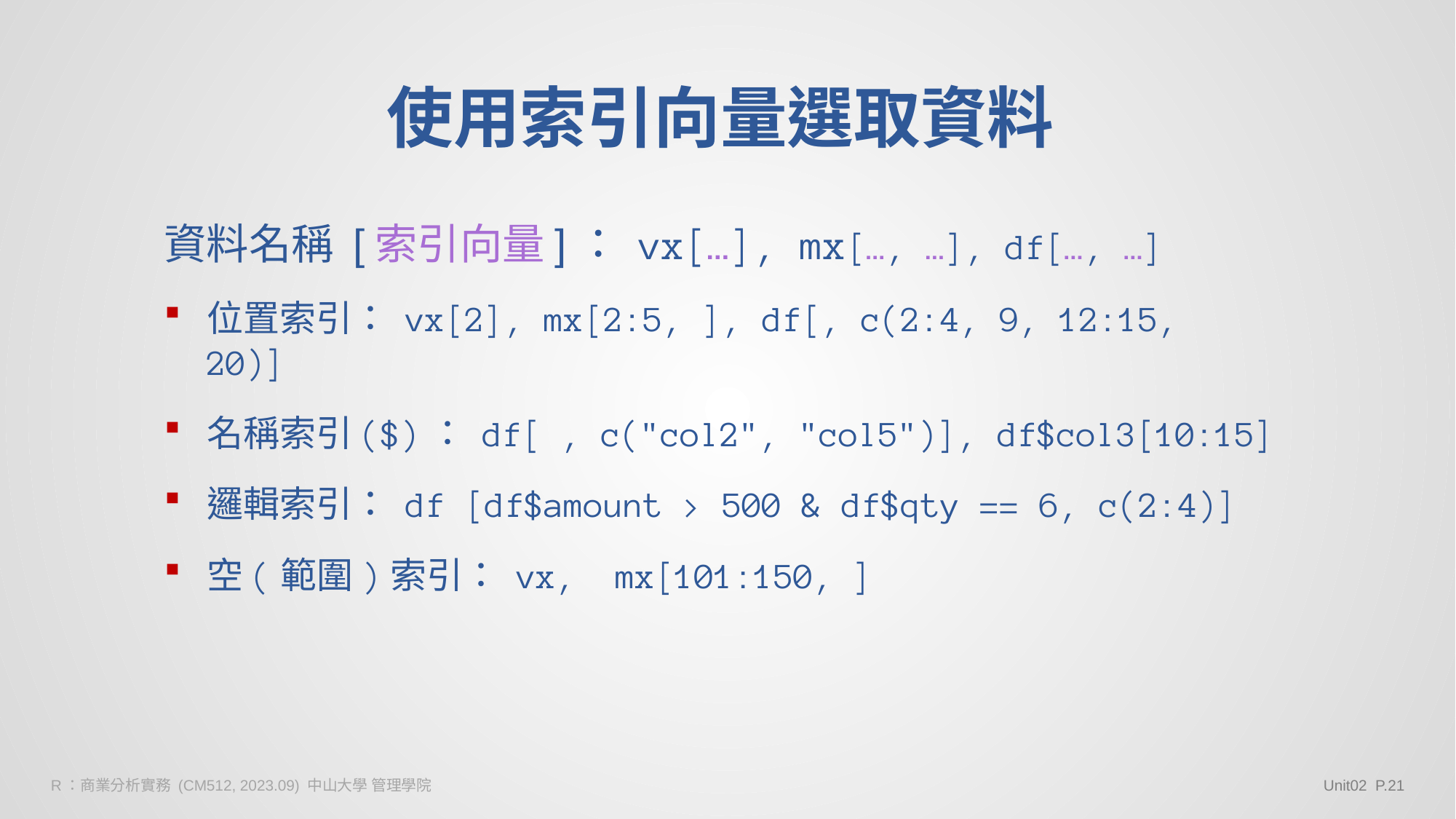

# 使用索引向量選取資料
資料名稱 [索引向量]： vx[…], mx[…, …], df[…, …]
位置索引： vx[2], mx[2:5, ], df[, c(2:4, 9, 12:15, 20)]
名稱索引($)： df[ , c("col2", "col5")], df$col3[10:15]
邏輯索引： df [df$amount > 500 & df$qty == 6, c(2:4)]
空(範圍)索引： vx,  mx[101:150, ]